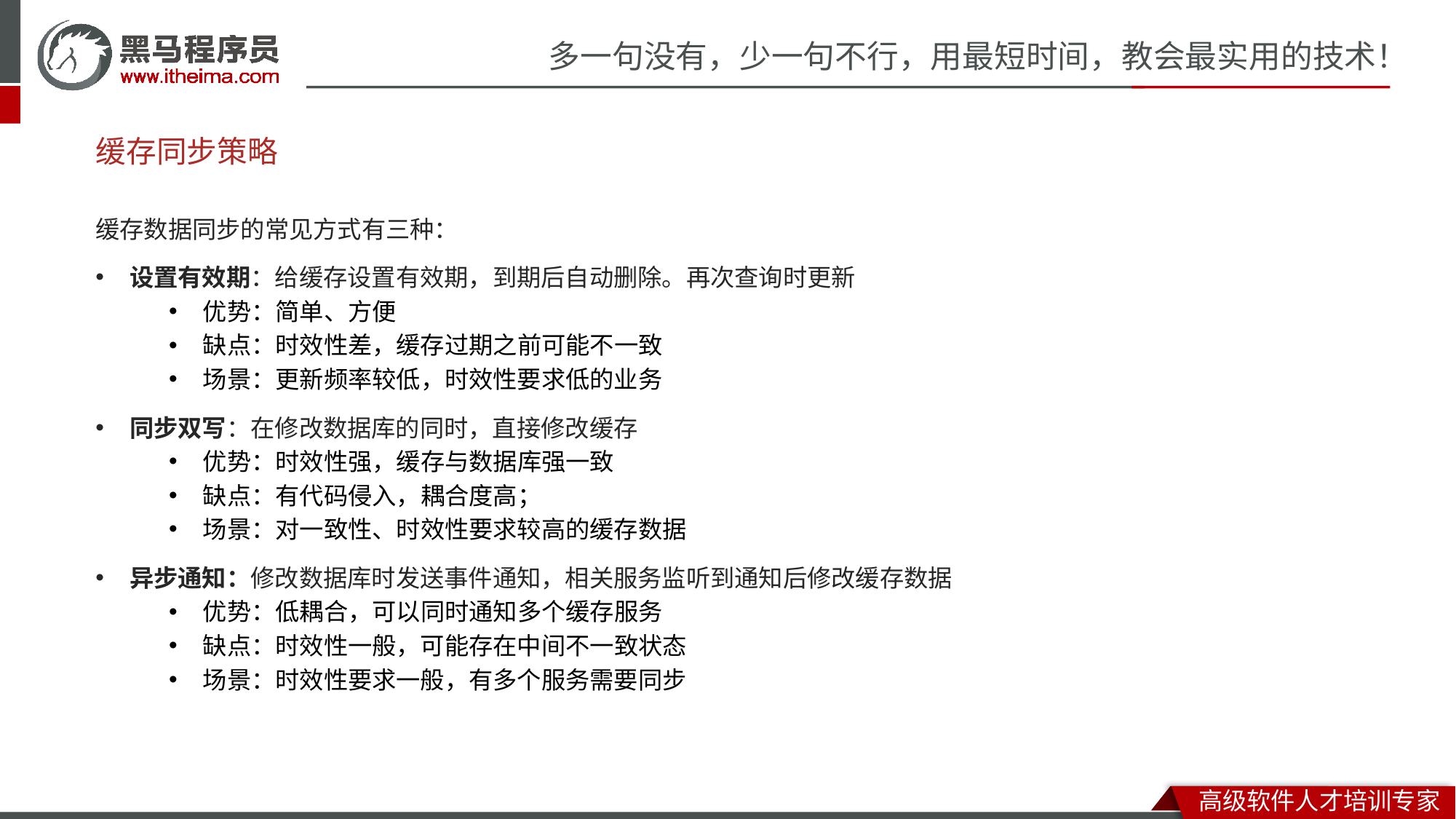

# 缓存同步策略
缓存数据同步的常见方式有三种：
设置有效期：给缓存设置有效期，到期后自动删除。再次查询时更新
优势：简单、方便
缺点：时效性差，缓存过期之前可能不一致
场景：更新频率较低，时效性要求低的业务
同步双写：在修改数据库的同时，直接修改缓存
优势：时效性强，缓存与数据库强一致
缺点：有代码侵入，耦合度高；
场景：对一致性、时效性要求较高的缓存数据
异步通知：修改数据库时发送事件通知，相关服务监听到通知后修改缓存数据
优势：低耦合，可以同时通知多个缓存服务
缺点：时效性一般，可能存在中间不一致状态
场景：时效性要求一般，有多个服务需要同步